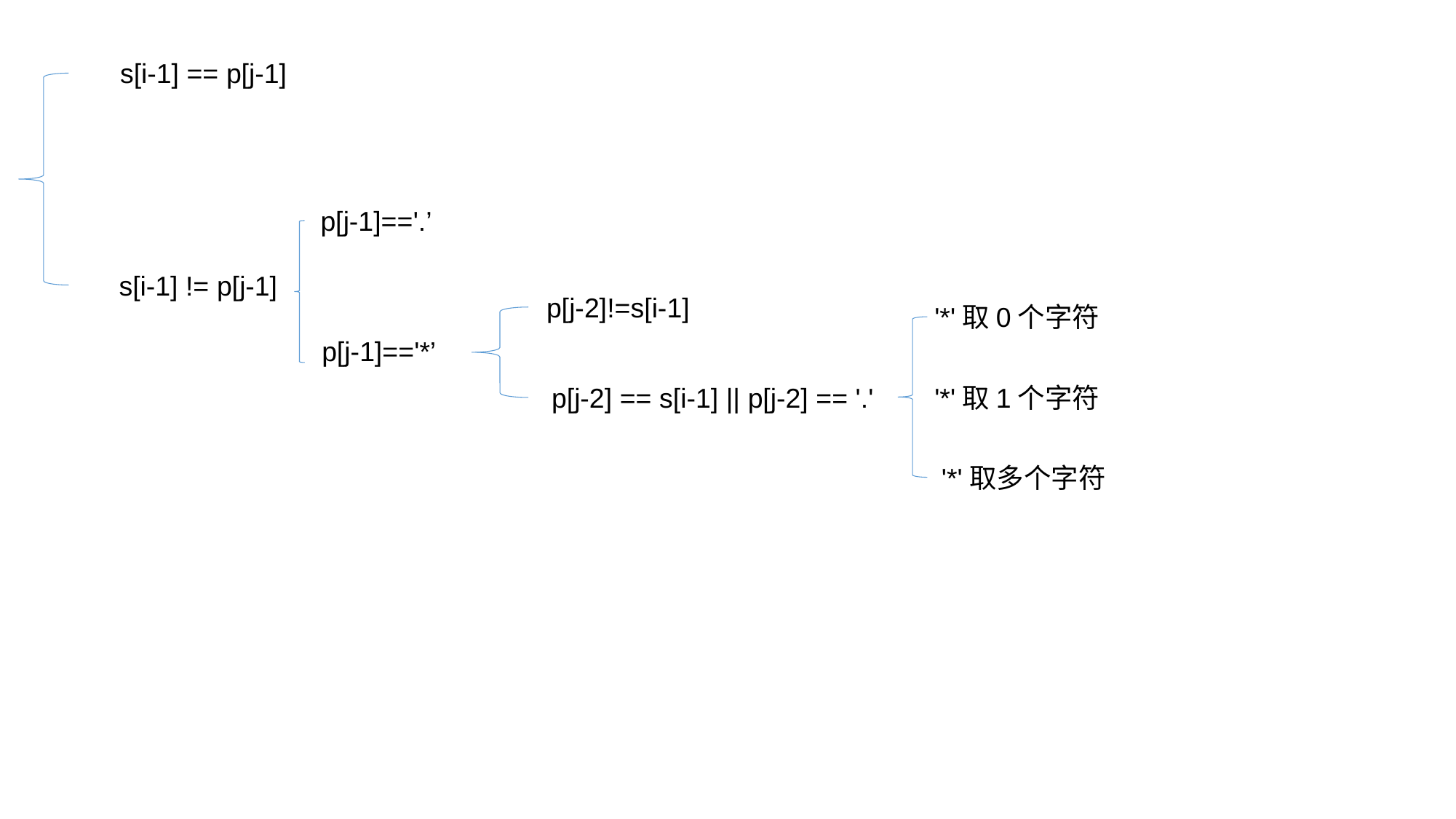

s[i-1] == p[j-1]

p[j-1]=='.’

s[i-1] != p[j-1]
p[j-2]!=s[i-1]
'*'取0个字符

p[j-1]=='*’
p[j-2] == s[i-1] || p[j-2] == '.'
'*'取1个字符
'*'取多个字符